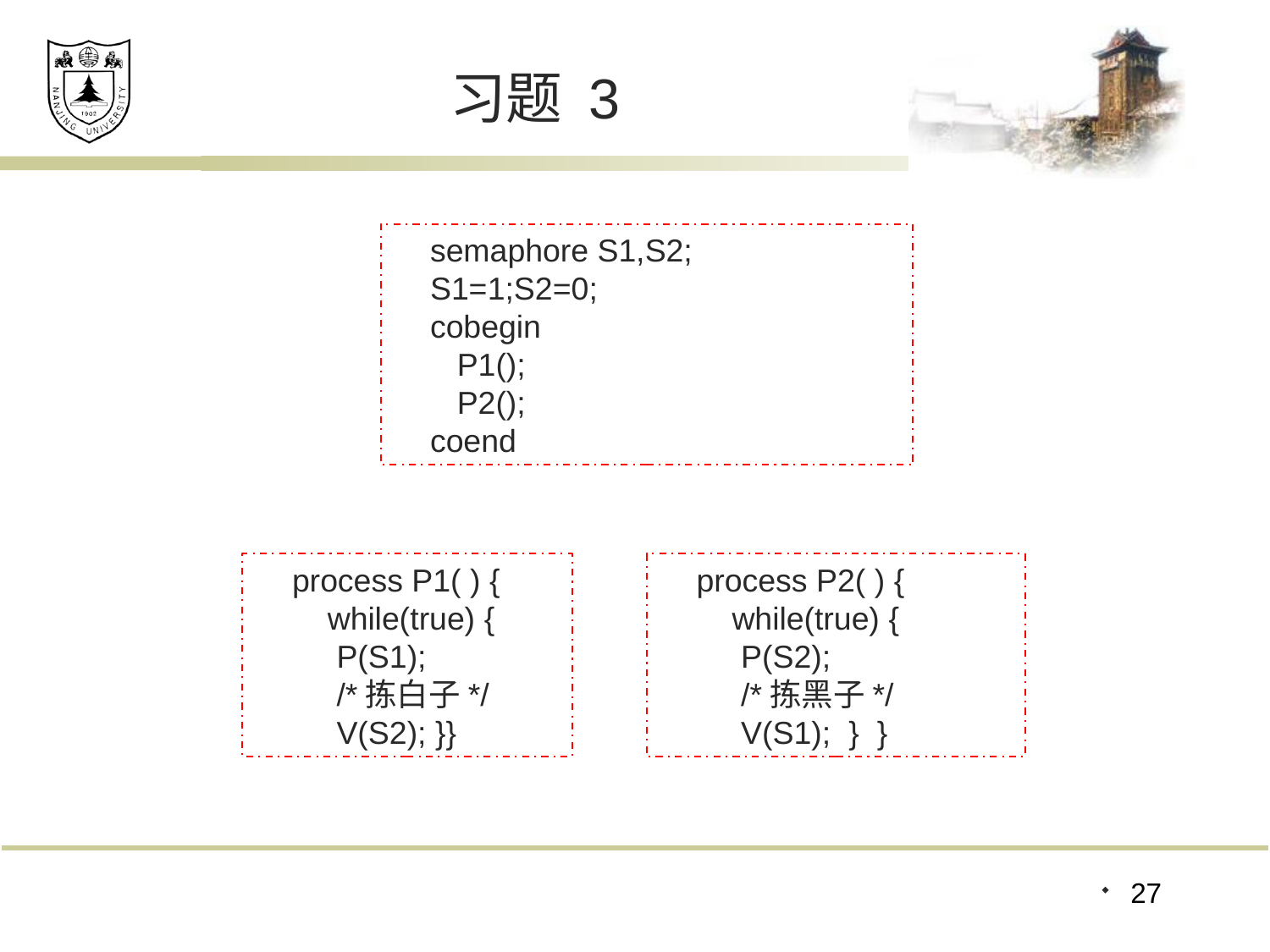

# 习题 3
semaphore S1,S2;
S1=1;S2=0;
cobegin
   P1();
   P2();
coend
process P1( ) {
    while(true) {
     P(S1);
     /*拣白子*/
     V(S2); }}
process P2( ) {
    while(true) {
     P(S2);
     /*拣黑子*/
     V(S1);  }  }
27